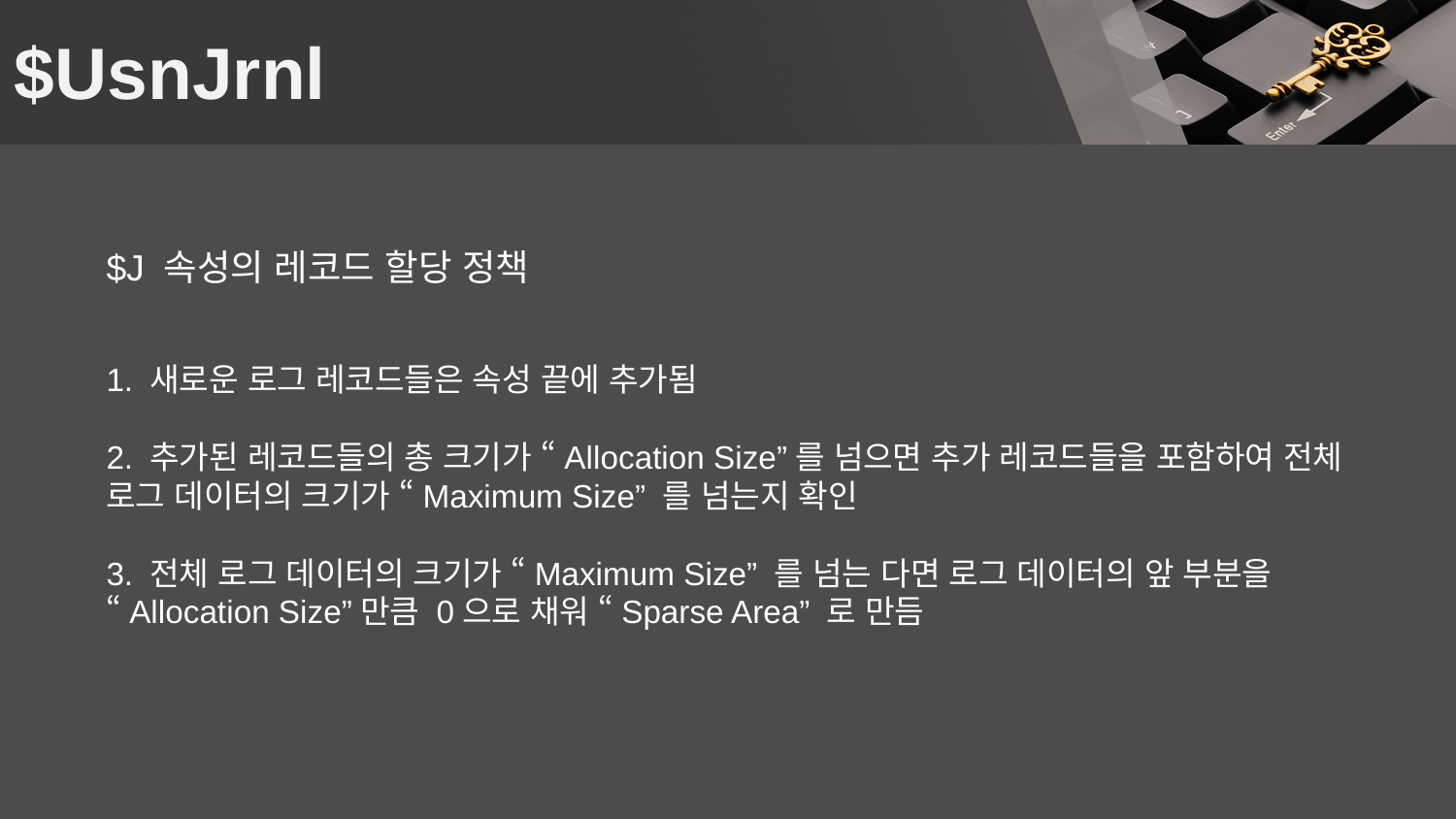

# $UsnJrnl
$J 속성의 레코드 할당 정책
1. 새로운 로그 레코드들은 속성 끝에 추가됨

2. 추가된 레코드들의 총 크기가 “Allocation Size”를 넘으면 추가 레코드들을 포함하여 전체 로그 데이터의 크기가 “Maximum Size” 를 넘는지 확인

3. 전체 로그 데이터의 크기가 “Maximum Size” 를 넘는 다면 로그 데이터의 앞 부분을 “Allocation Size”만큼 0으로 채워 “Sparse Area” 로 만듬